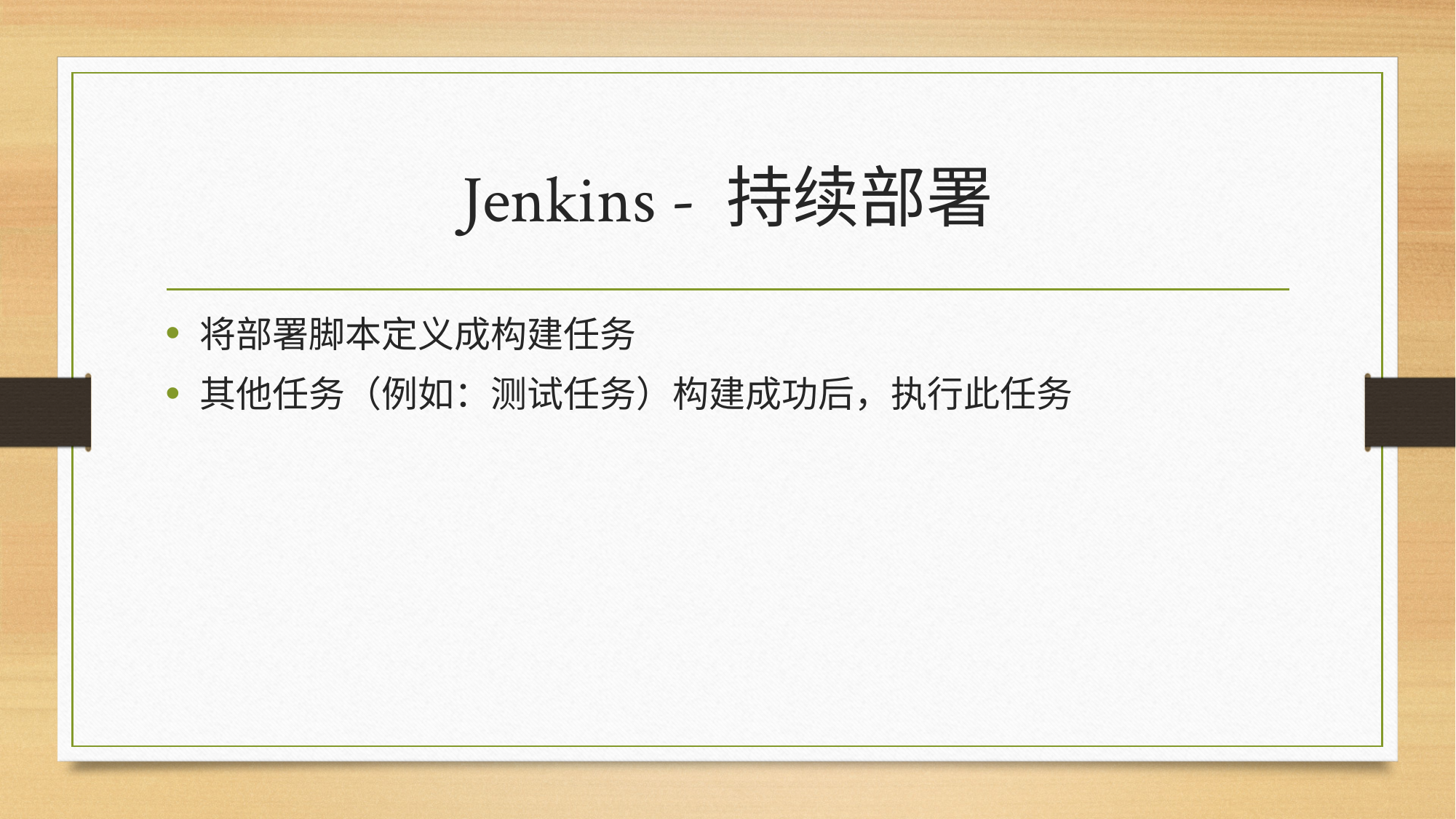

# Jenkins - 持续部署
将部署脚本定义成构建任务
其他任务（例如：测试任务）构建成功后，执行此任务